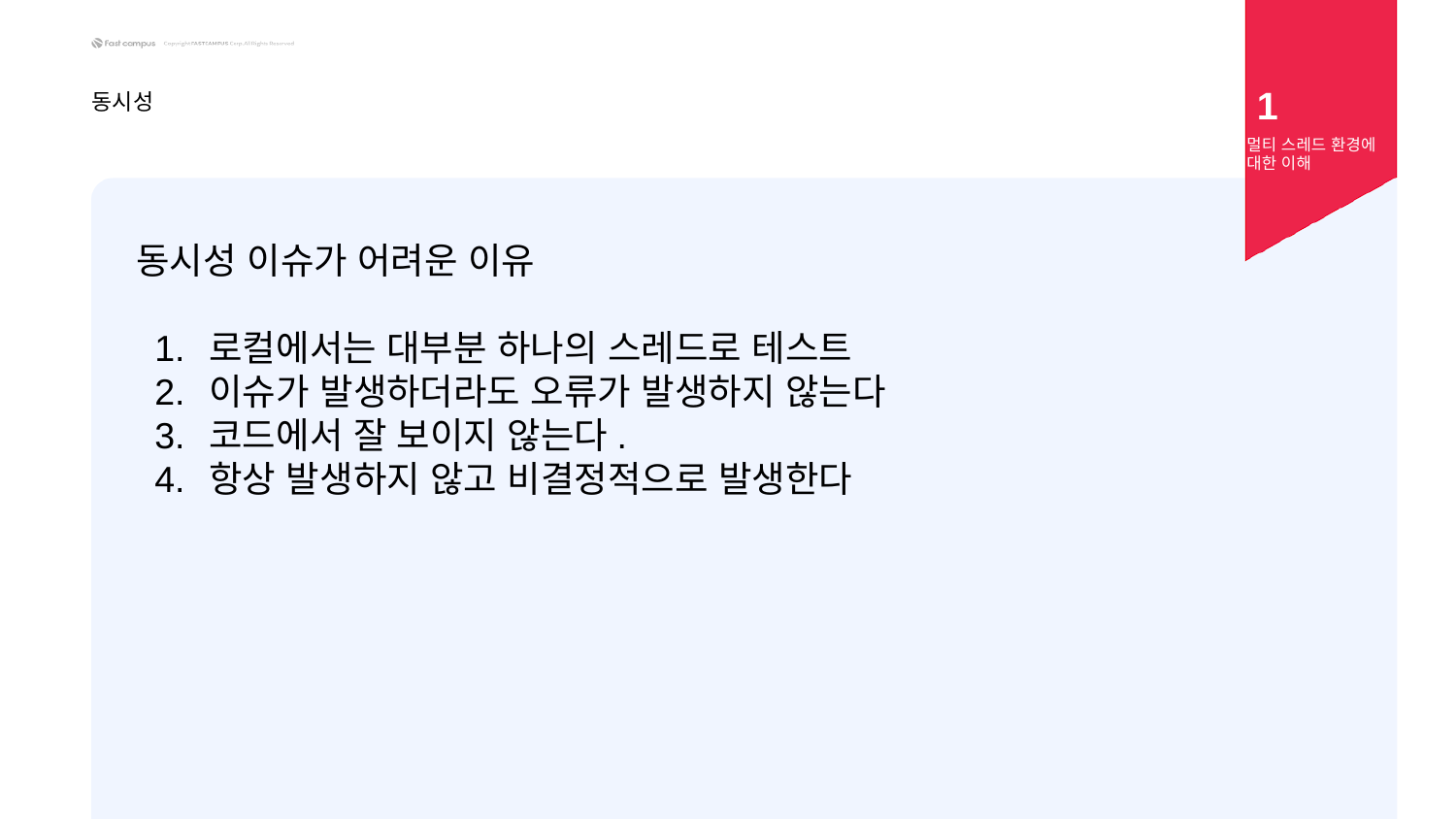

1
동시성
멀티 스레드 환경에 대한 이해
동시성 이슈가 어려운 이유

로컬에서는 대부분 하나의 스레드로 테스트
이슈가 발생하더라도 오류가 발생하지 않는다
코드에서 잘 보이지 않는다.
항상 발생하지 않고 비결정적으로 발생한다